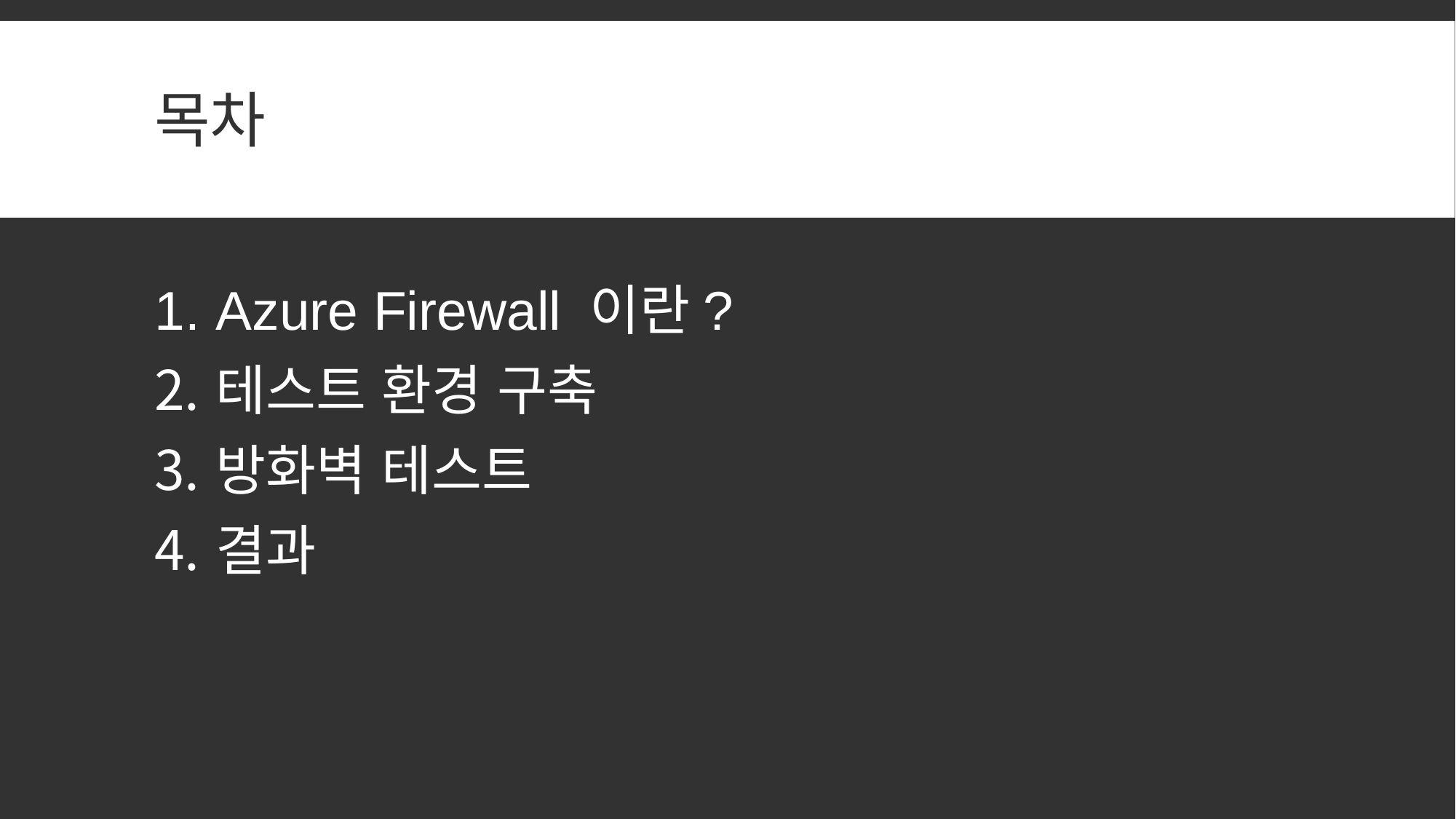

# 목차
Azure Firewall 이란?
테스트 환경 구축
방화벽 테스트
결과